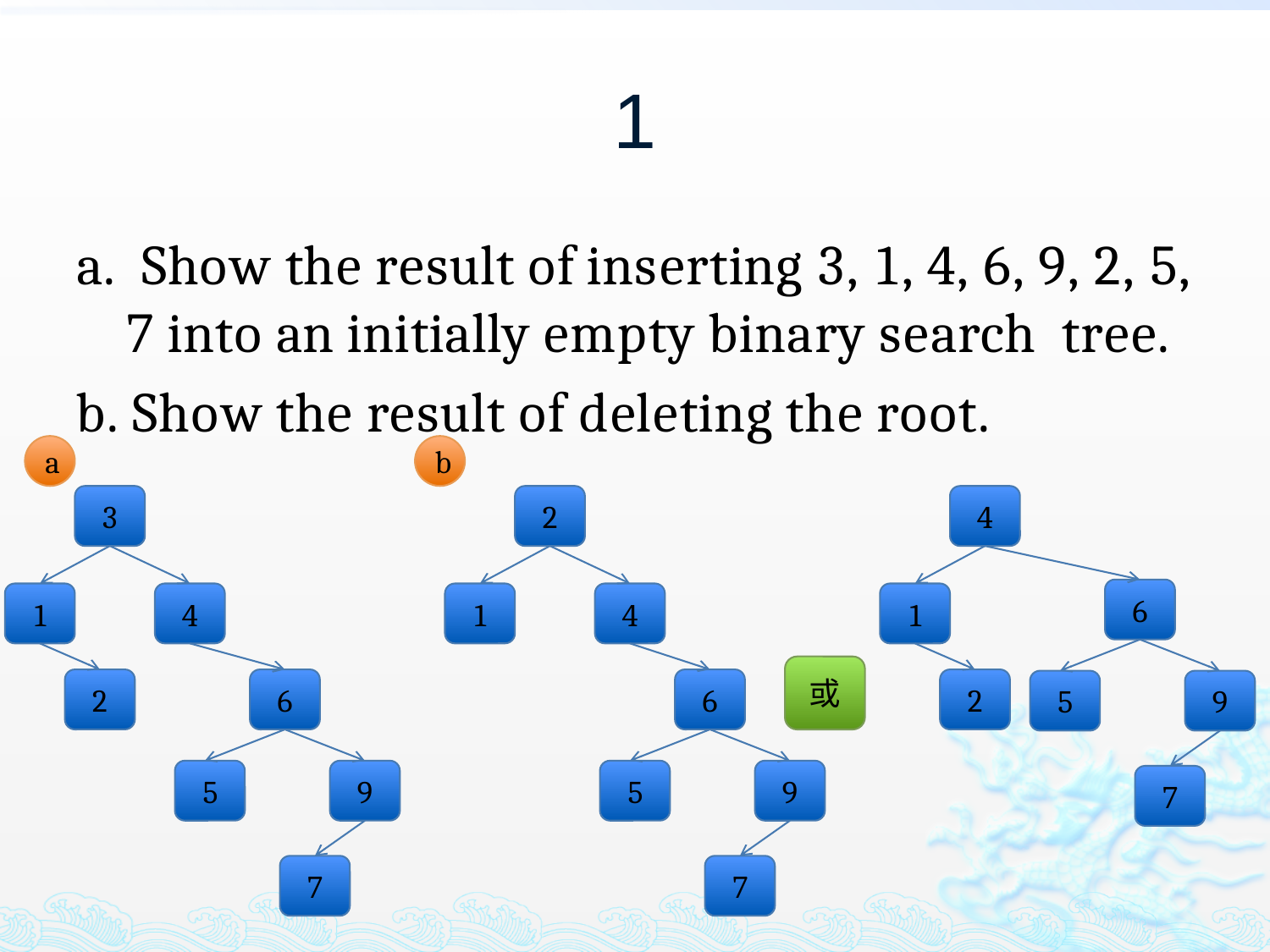

# 1
a.  Show the result of inserting 3, 1, 4, 6, 9, 2, 5, 7 into an initially empty binary search  tree.
b. Show the result of deleting the root.
a
b
3
2
4
6
1
4
1
4
1
或
2
6
6
2
5
9
5
9
5
9
7
7
7